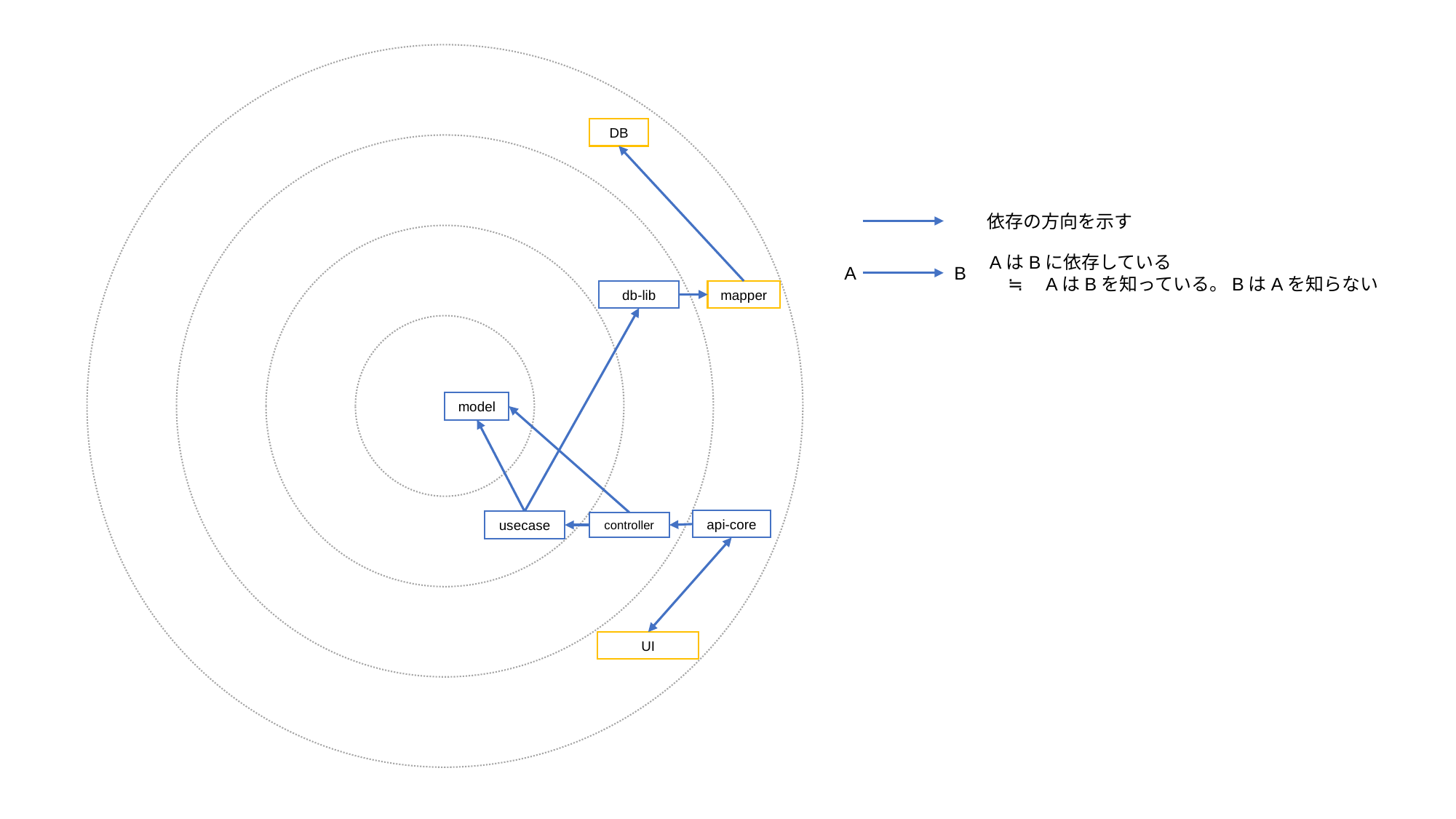

DB
依存の方向を示す
AはBに依存している
　≒　AはBを知っている。BはAを知らない
A
B
mapper
db-lib
model
api-core
usecase
controller
UI